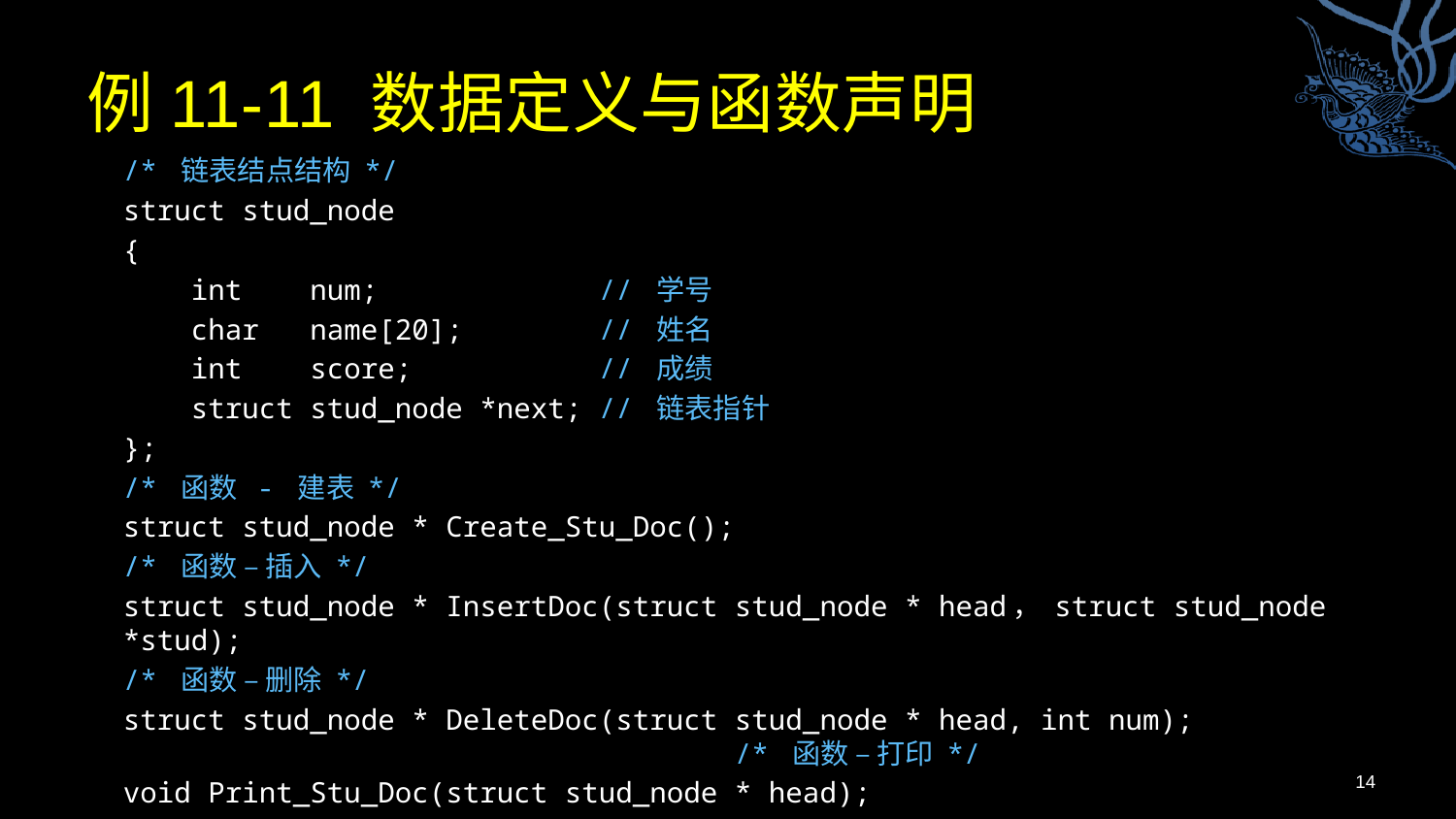

# 例11-11 数据定义与函数声明
/* 链表结点结构 */
struct stud_node
{
    int    num;             // 学号
    char   name[20];        // 姓名
    int    score;           // 成绩
    struct stud_node *next; // 链表指针
};
/* 函数  - 建表 */
struct stud_node * Create_Stu_Doc();
/* 函数 – 插入 */
struct stud_node * InsertDoc(struct stud_node * head， struct stud_node *stud);
/* 函数 – 删除 */
struct stud_node * DeleteDoc(struct stud_node * head, int num);                                             /* 函数 – 打印 */
void Print_Stu_Doc(struct stud_node * head);
14